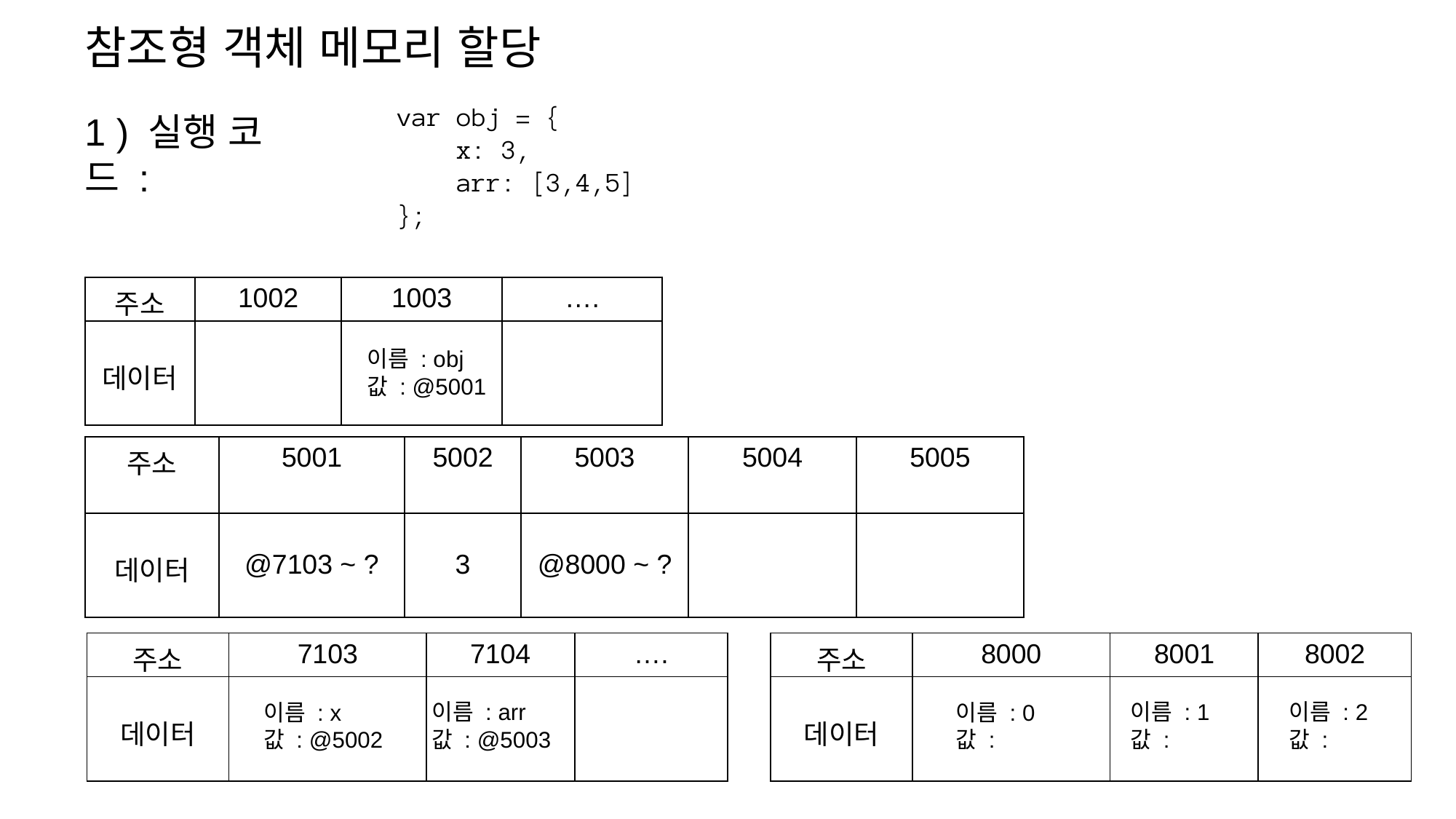

참조형 객체 메모리 할당
var obj = {
    x: 3,
    arr: [3,4,5]
};

1 ) 실행 코드 :
| 주소 | 1002 | 1003 | …. |
| --- | --- | --- | --- |
| 데이터 |  |  |  |
이름 : obj
값 : @5001
| 주소 | 5001 | 5002 | 5003 | 5004 | 5005 |
| --- | --- | --- | --- | --- | --- |
| 데이터 | @7103 ~ ? | 3 | @8000 ~ ? |  |  |
| 주소 | 7103 | 7104 | …. |
| --- | --- | --- | --- |
| 데이터 |  |  |  |
| 주소 | 8000 | 8001 | 8002 |
| --- | --- | --- | --- |
| 데이터 |  |  |  |
이름 : arr
값 : @5003
이름 : 1
값 :
이름 : 2
값 :
이름 : x
값 : @5002
이름 : 0
값 :